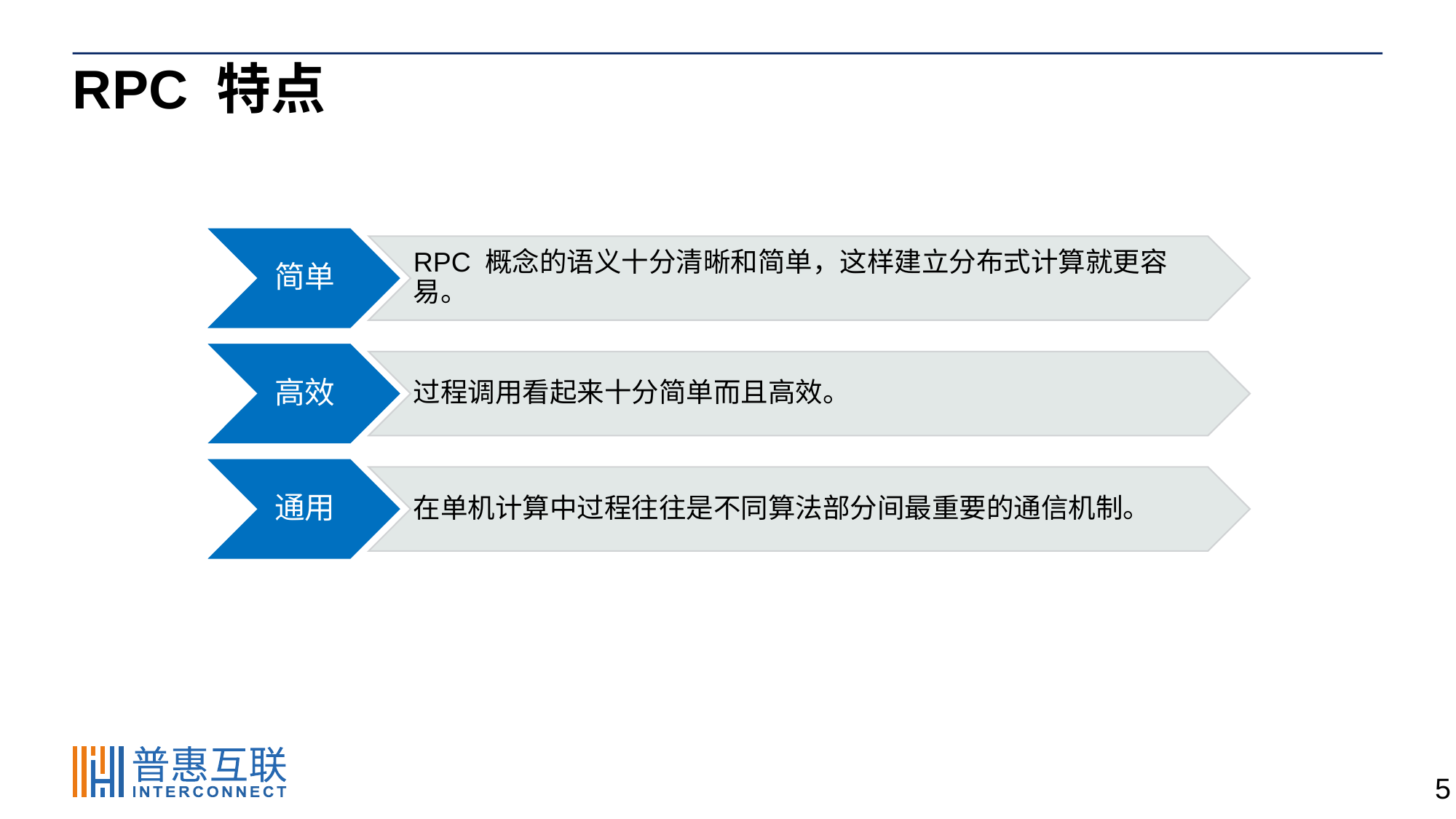

# RPC 特点
简单
RPC 概念的语义十分清晰和简单，这样建立分布式计算就更容易。
高效
过程调用看起来十分简单而且高效。
通用
在单机计算中过程往往是不同算法部分间最重要的通信机制。
5